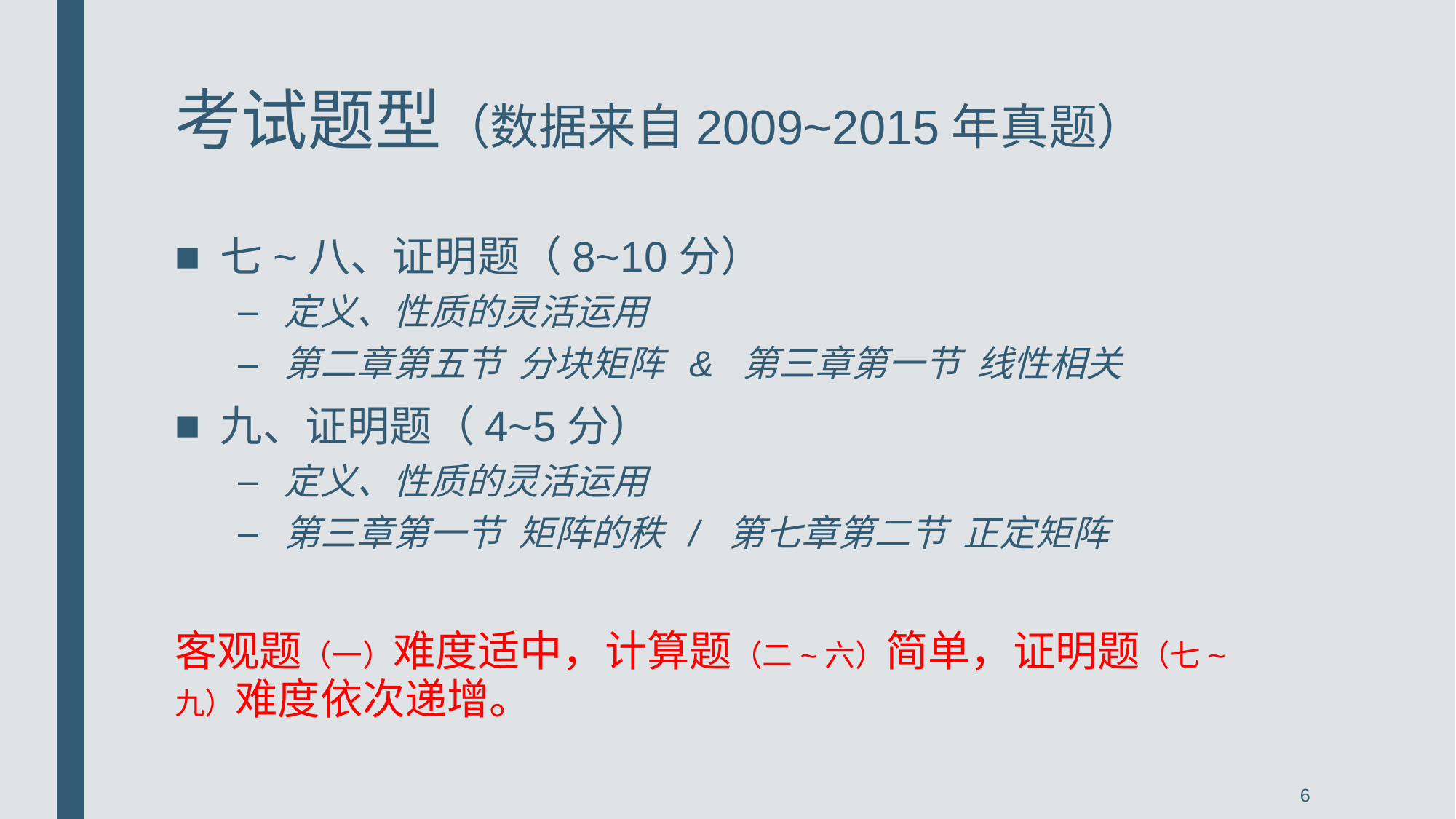

# 考试题型（数据来自2009~2015年真题）
七~八、证明题（8~10分）
定义、性质的灵活运用
第二章第五节  分块矩阵  &  第三章第一节  线性相关
九、证明题（4~5分）
定义、性质的灵活运用
第三章第一节  矩阵的秩  /  第七章第二节  正定矩阵

客观题（一）难度适中，计算题（二~六）简单，证明题（七~九）难度依次递增。
6